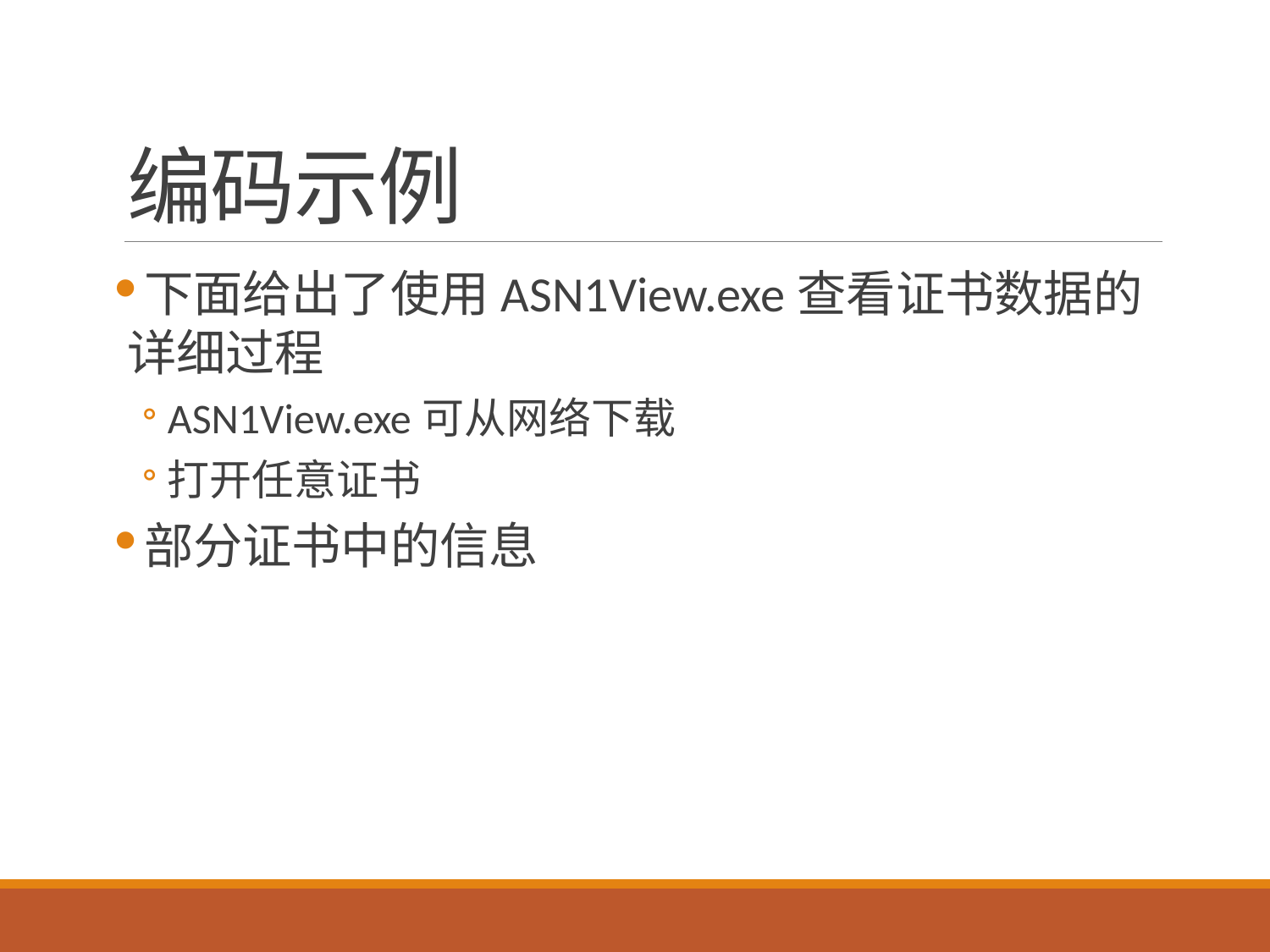

# 编码示例
下面给出了使用ASN1View.exe查看证书数据的详细过程
ASN1View.exe可从网络下载
打开任意证书
部分证书中的信息
86